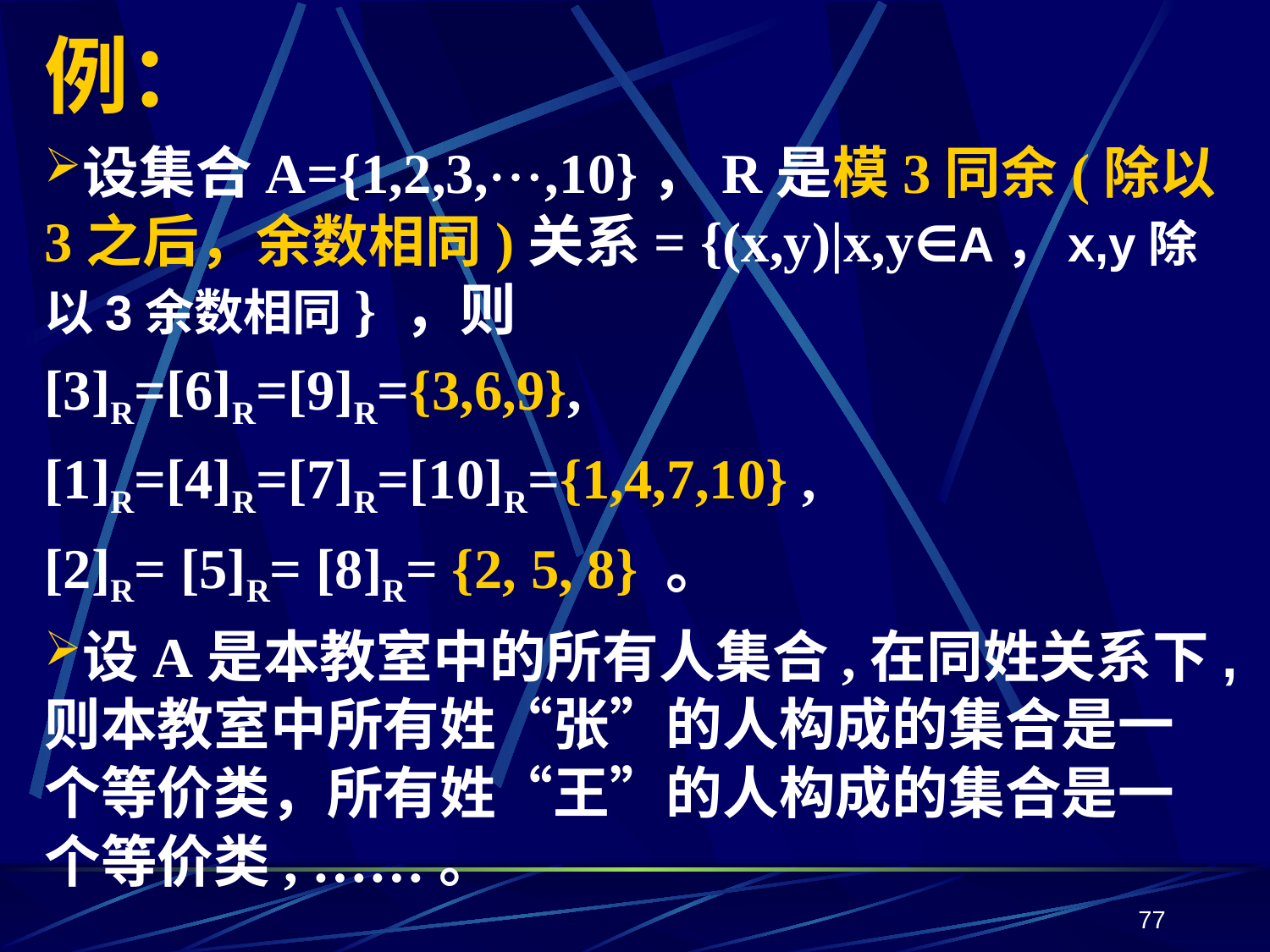

# 例：
设集合A={1,2,3,…,10}，R是模3同余(除以3之后，余数相同)关系= {(x,y)|x,y∈A，x,y除以3余数相同} ，则
[3]R=[6]R=[9]R={3,6,9},
[1]R=[4]R=[7]R=[10]R={1,4,7,10} ,
[2]R= [5]R= [8]R= {2, 5, 8} 。
设A是本教室中的所有人集合,在同姓关系下,则本教室中所有姓“张”的人构成的集合是一个等价类，所有姓“王”的人构成的集合是一个等价类, ……。
77